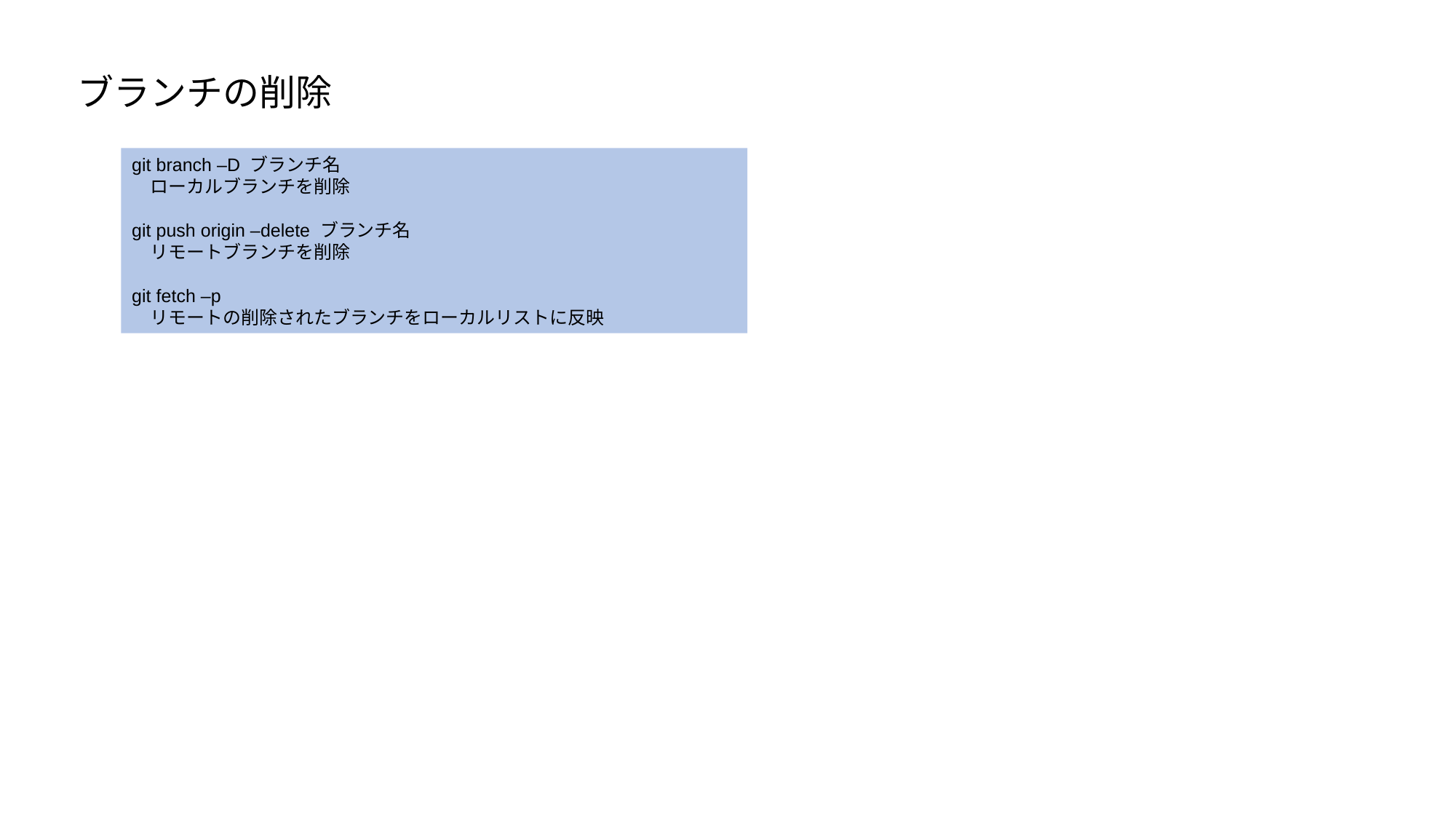

ブランチの削除
git branch –D ブランチ名
　ローカルブランチを削除

git push origin –delete ブランチ名
　リモートブランチを削除

git fetch –p
　リモートの削除されたブランチをローカルリストに反映